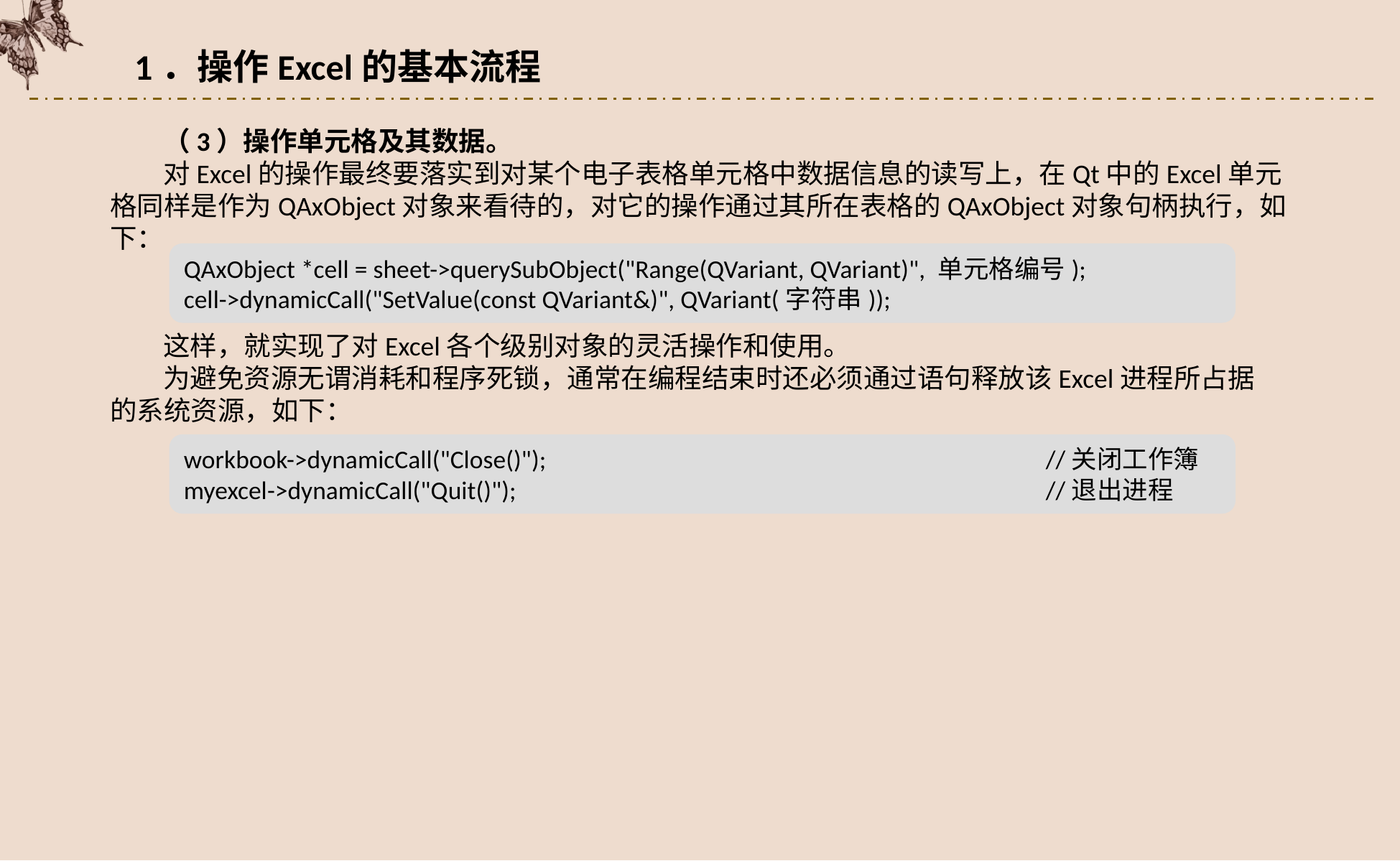

1．操作Excel的基本流程
（3）操作单元格及其数据。
对Excel的操作最终要落实到对某个电子表格单元格中数据信息的读写上，在Qt中的Excel单元格同样是作为QAxObject对象来看待的，对它的操作通过其所在表格的QAxObject对象句柄执行，如下：
QAxObject *cell = sheet->querySubObject("Range(QVariant, QVariant)", 单元格编号);
cell->dynamicCall("SetValue(const QVariant&)", QVariant(字符串));
这样，就实现了对Excel各个级别对象的灵活操作和使用。
为避免资源无谓消耗和程序死锁，通常在编程结束时还必须通过语句释放该Excel进程所占据的系统资源，如下：
workbook->dynamicCall("Close()");					//关闭工作簿
myexcel->dynamicCall("Quit()");					//退出进程